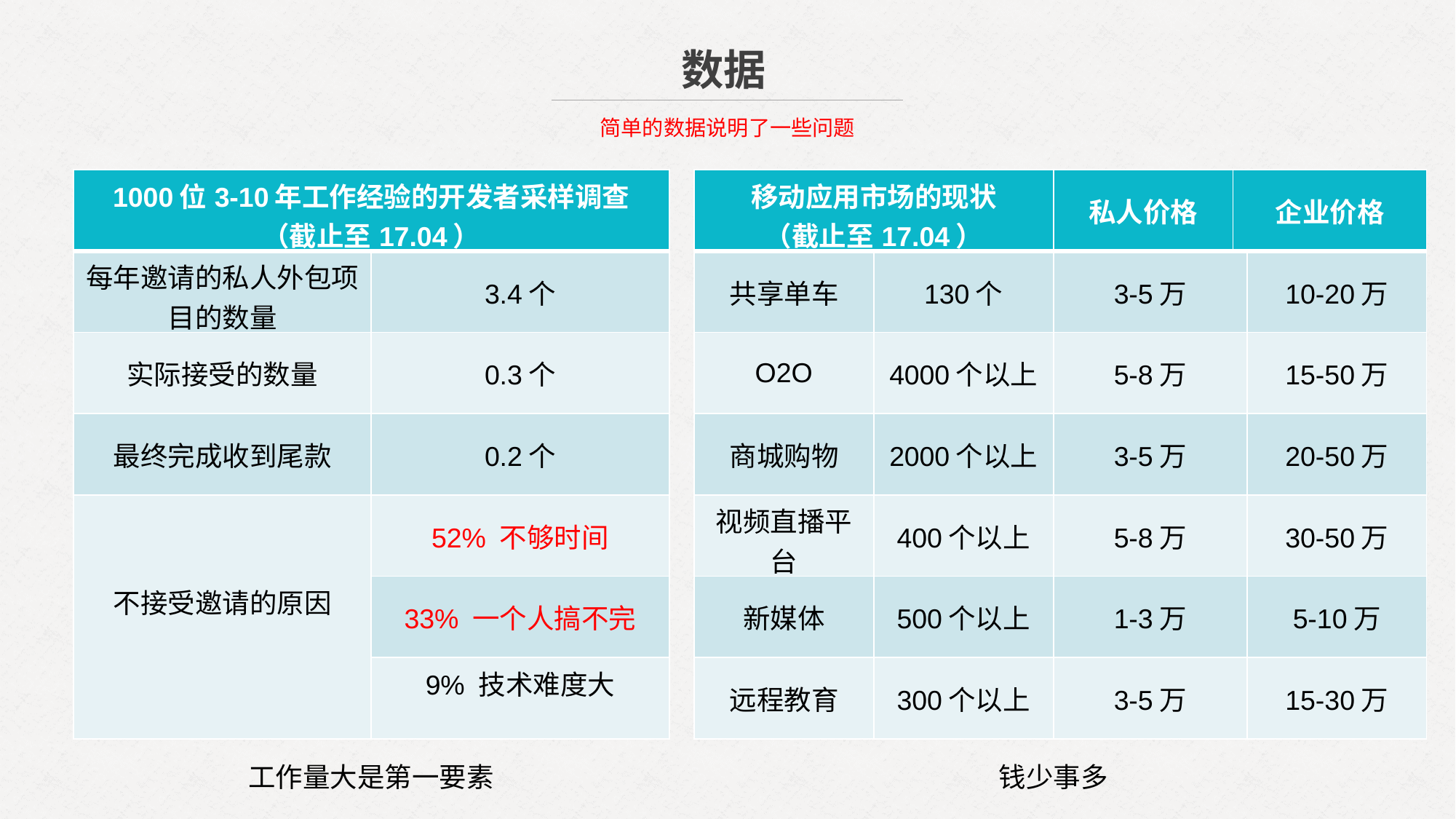

数据
简单的数据说明了一些问题
| 1000位3-10年工作经验的开发者采样调查 （截止至17.04） |  |
| --- | --- |
| 每年邀请的私人外包项目的数量 | 3.4个 |
| 实际接受的数量 | 0.3个 |
| 最终完成收到尾款 | 0.2个 |
| 不接受邀请的原因 | 52% 不够时间 |
|  | 33% 一个人搞不完 |
|  | 9% 技术难度大 |
| 移动应用市场的现状 （截止至17.04） |  | 私人价格 | 企业价格 |  |
| --- | --- | --- | --- | --- |
| 共享单车 | 130个 | 3-5万 |  | 10-20万 |
| O2O | 4000个以上 | 5-8万 |  | 15-50万 |
| 商城购物 | 2000个以上 | 3-5万 |  | 20-50万 |
| 视频直播平台 | 400个以上 | 5-8万 |  | 30-50万 |
| 新媒体 | 500个以上 | 1-3万 |  | 5-10万 |
| 远程教育 | 300个以上 | 3-5万 |  | 15-30万 |
工作量大是第一要素
钱少事多